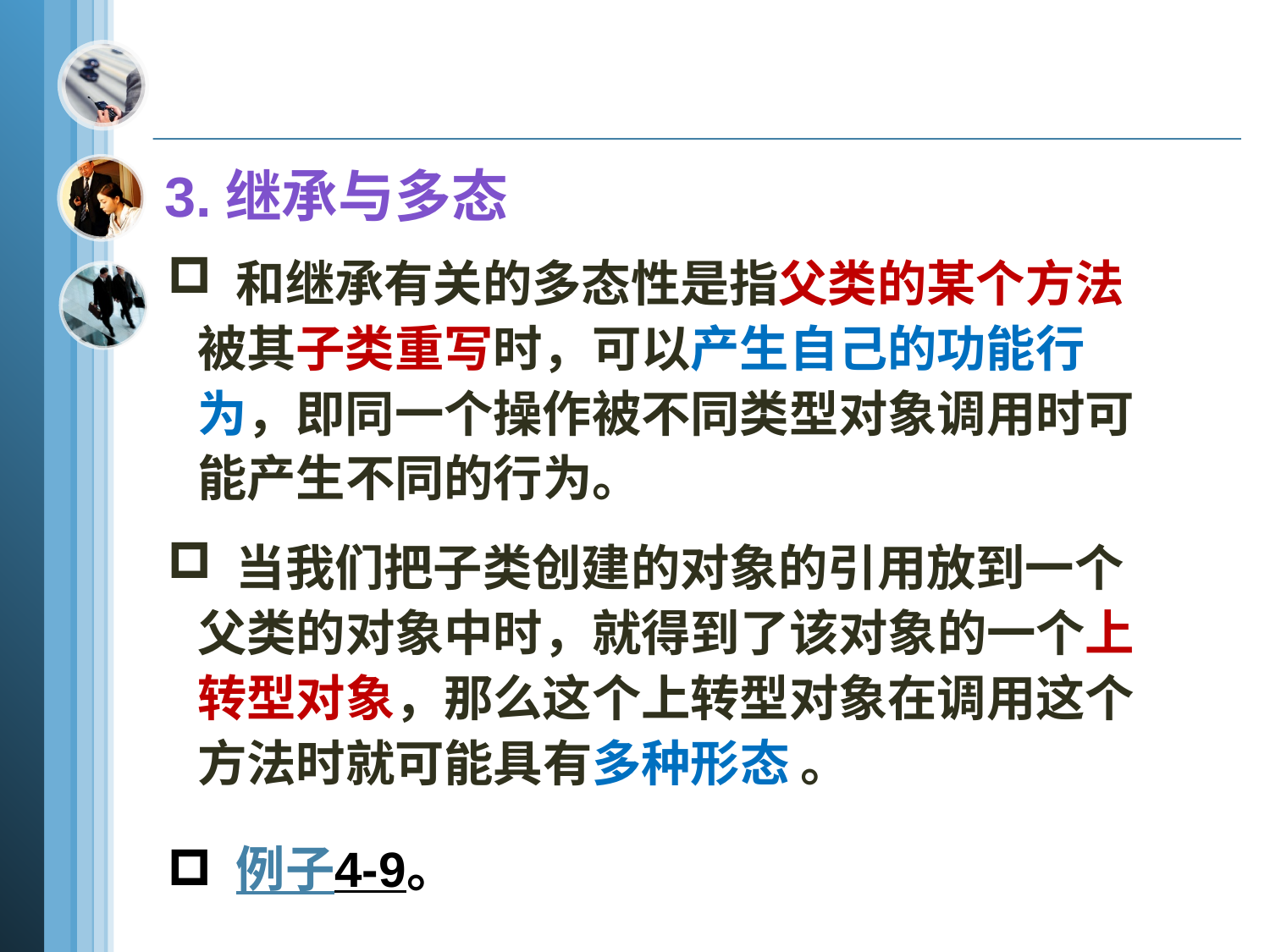

3.继承与多态
 和继承有关的多态性是指父类的某个方法被其子类重写时，可以产生自己的功能行为，即同一个操作被不同类型对象调用时可能产生不同的行为。
 当我们把子类创建的对象的引用放到一个父类的对象中时，就得到了该对象的一个上转型对象，那么这个上转型对象在调用这个方法时就可能具有多种形态 。

 例子4-9。